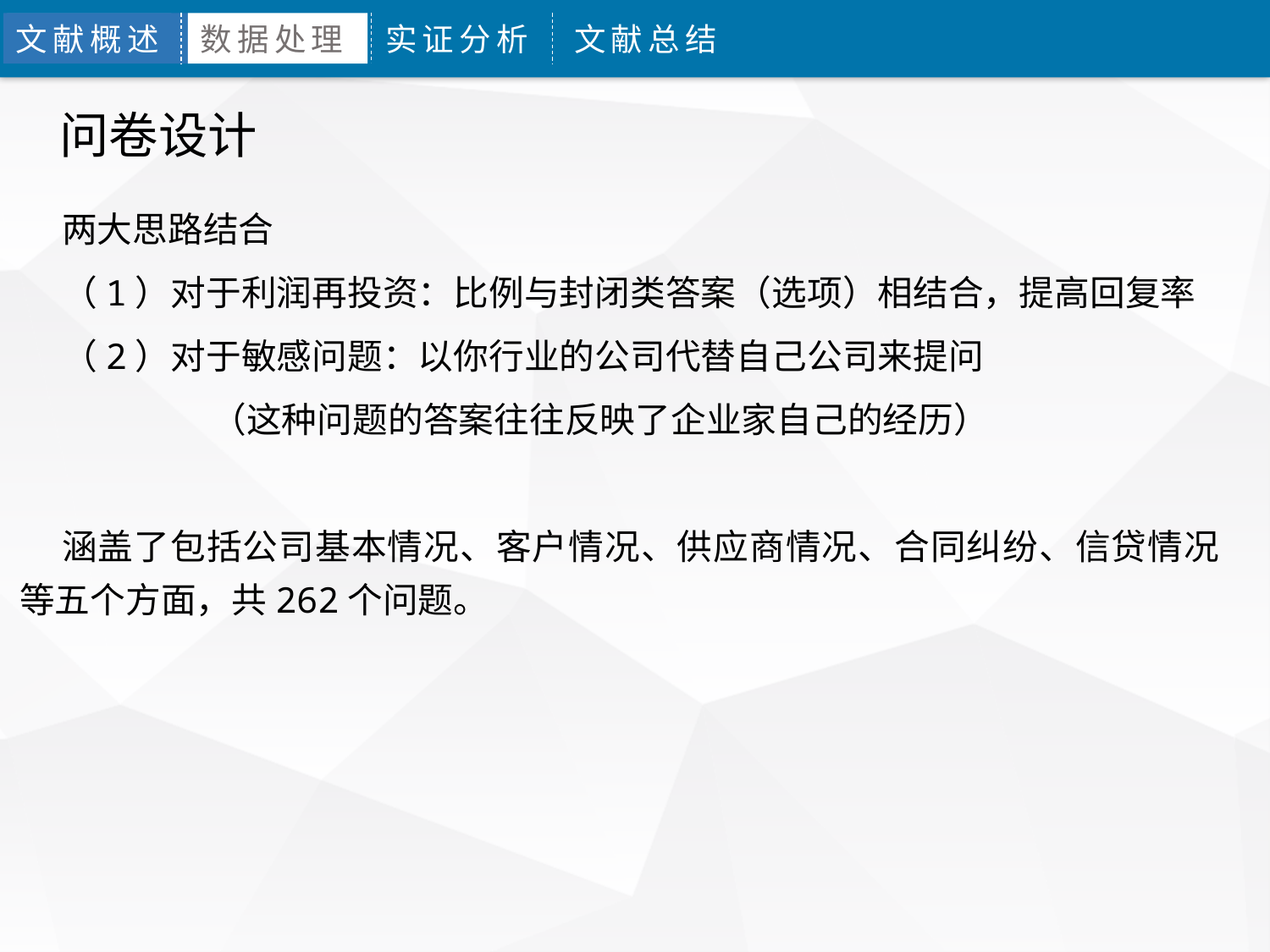

文献概述
数据处理
实证分析
文献总结

问卷设计
两大思路结合
（1）对于利润再投资：比例与封闭类答案（选项）相结合，提高回复率
（2）对于敏感问题：以你行业的公司代替自己公司来提问
                  （这种问题的答案往往反映了企业家自己的经历）

涵盖了包括公司基本情况、客户情况、供应商情况、合同纠纷、信贷情况等五个方面，共262个问题。